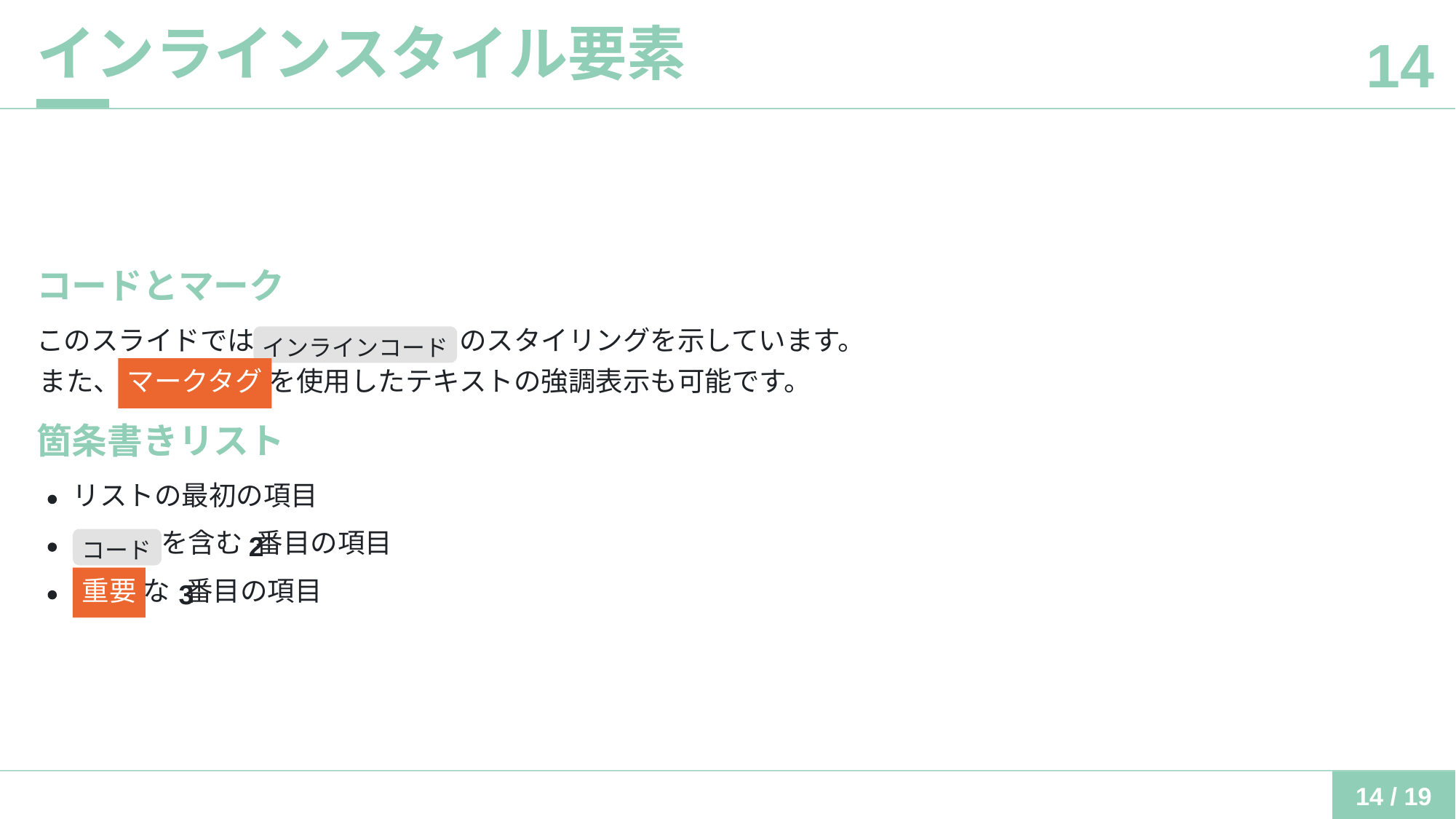

インラインスタイル要素
14

コードとマーク
このスライドでは
のスタイリングを⽰しています。

インラインコード

また、 マークタグ を使⽤したテキストの強調表⽰も可能です。
箇条書きリスト
リストの最初の項⽬

を含む
番⽬の項⽬

2
コード

重要 な
番⽬の項⽬
3

14 / 19